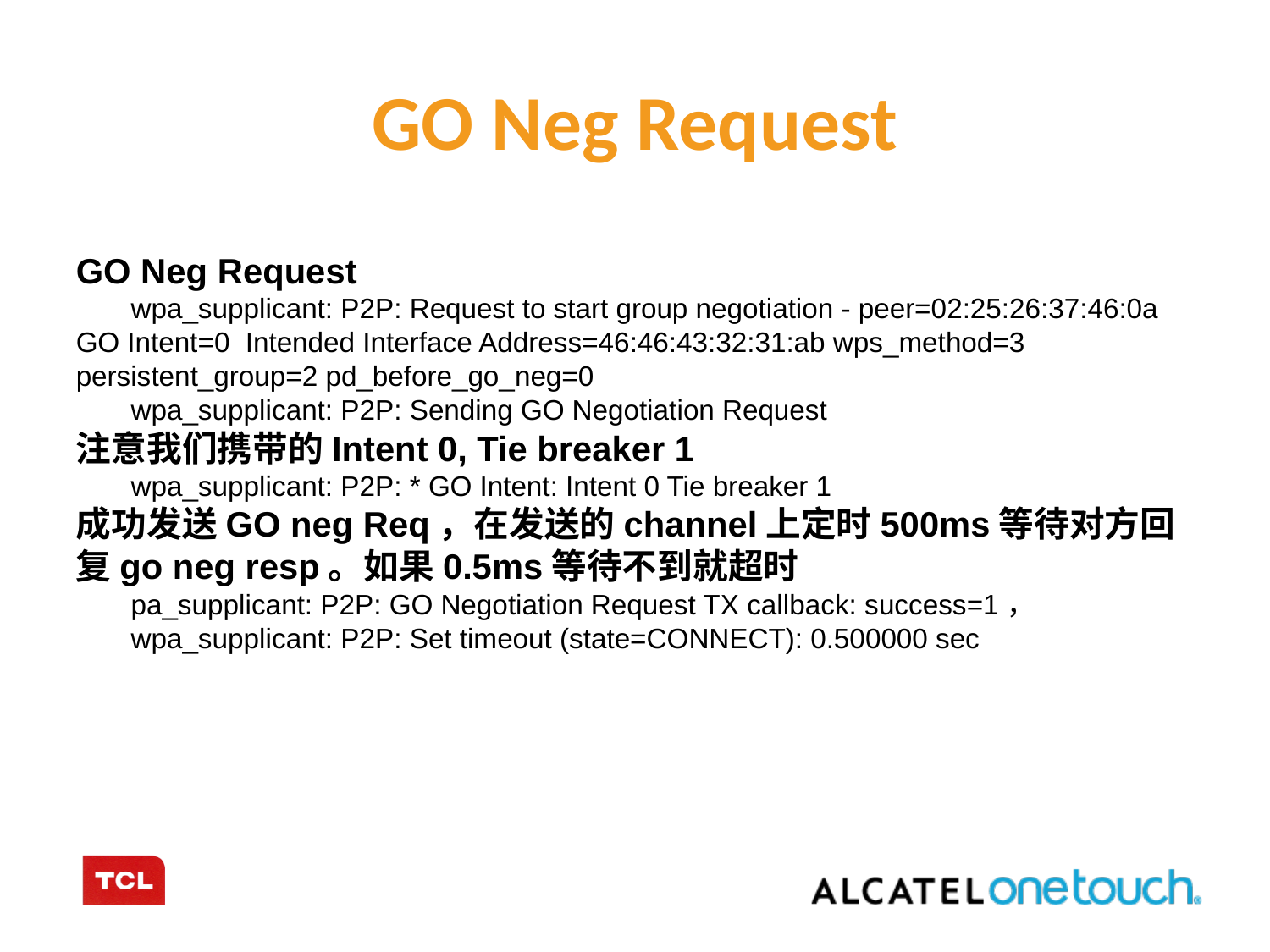

GO Neg Request
GO Neg Request
       wpa_supplicant: P2P: Request to start group negotiation - peer=02:25:26:37:46:0a  GO Intent=0  Intended Interface Address=46:46:43:32:31:ab wps_method=3 persistent_group=2 pd_before_go_neg=0
       wpa_supplicant: P2P: Sending GO Negotiation Request
注意我们携带的Intent 0, Tie breaker 1
       wpa_supplicant: P2P: * GO Intent: Intent 0 Tie breaker 1
成功发送GO neg Req，在发送的channel上定时500ms等待对方回复go neg resp。如果0.5ms等待不到就超时
       pa_supplicant: P2P: GO Negotiation Request TX callback: success=1，
       wpa_supplicant: P2P: Set timeout (state=CONNECT): 0.500000 sec